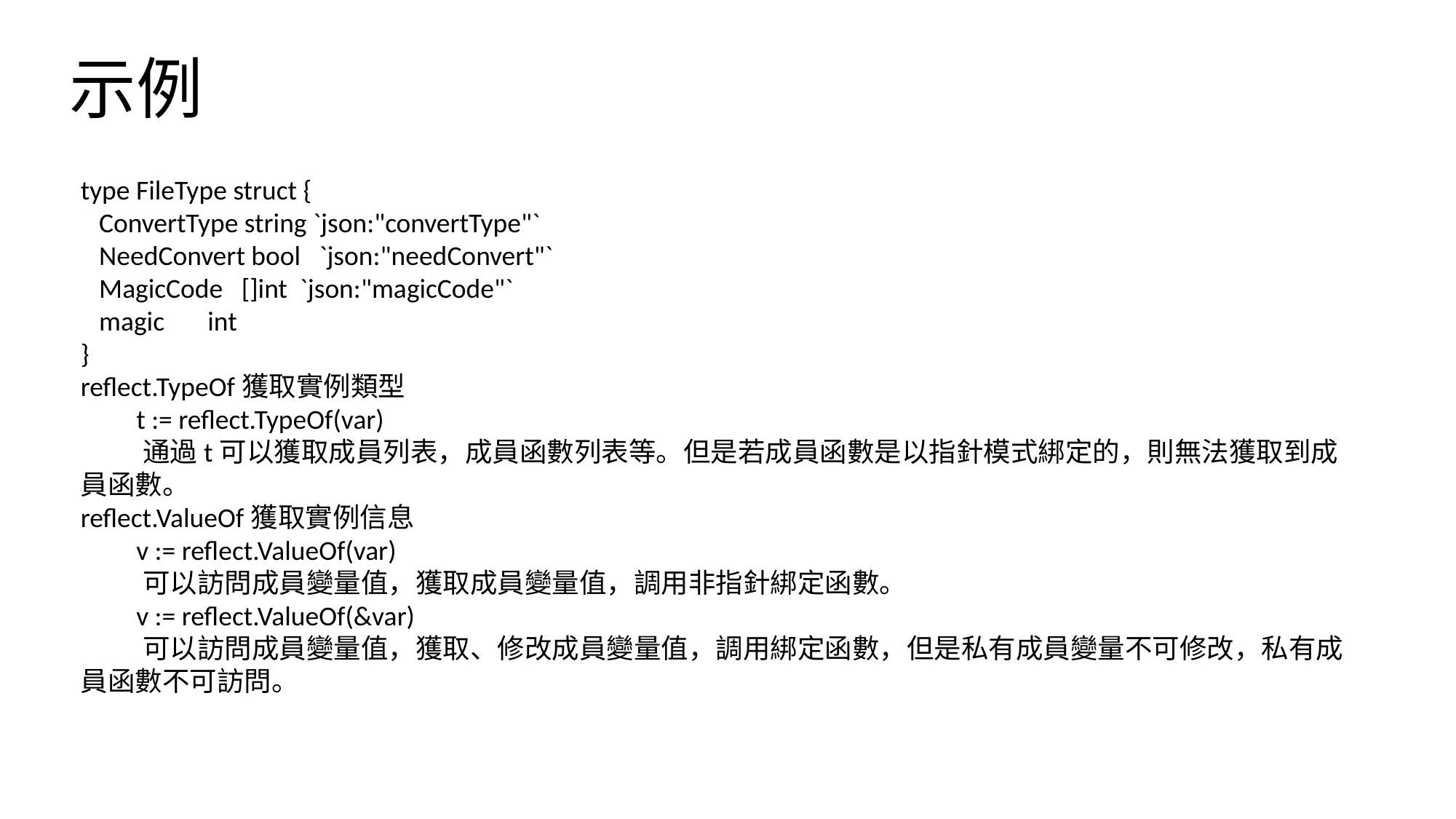

# 示例
type FileType struct {
   ConvertType string `json:"convertType"`
   NeedConvert bool   `json:"needConvert"`
   MagicCode   []int  `json:"magicCode"`
   magic       int
}
reflect.TypeOf獲取實例類型
         t := reflect.TypeOf(var)
         通過t可以獲取成員列表，成員函數列表等。但是若成員函數是以指針模式綁定的，則無法獲取到成員函數。
reflect.ValueOf獲取實例信息
         v := reflect.ValueOf(var)
         可以訪問成員變量值，獲取成員變量值，調用非指針綁定函數。
         v := reflect.ValueOf(&var)
         可以訪問成員變量值，獲取、修改成員變量值，調用綁定函數，但是私有成員變量不可修改，私有成員函數不可訪問。